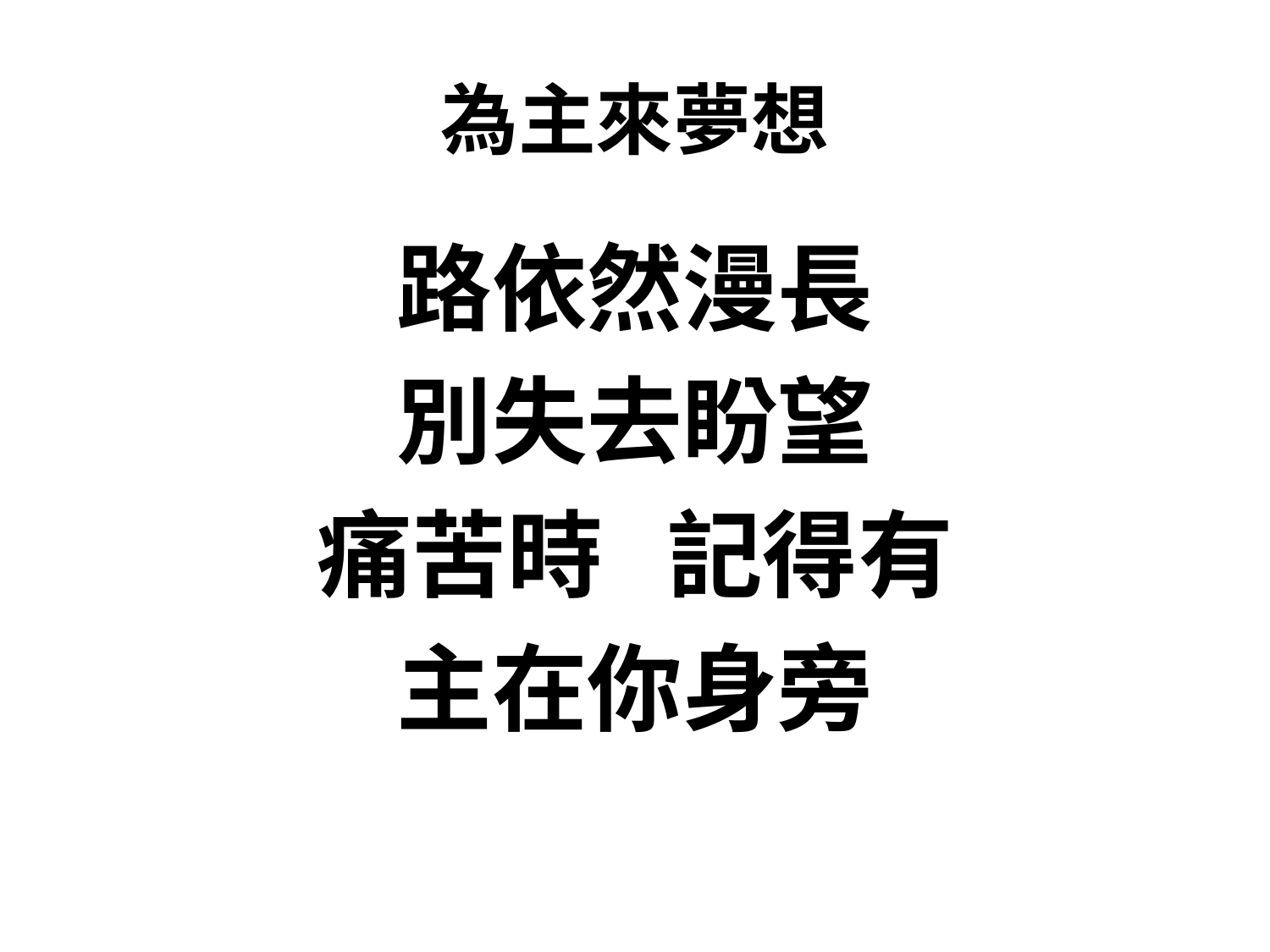

# 為主來夢想
路依然漫長
別失去盼望
痛苦時   記得有
主在你身旁